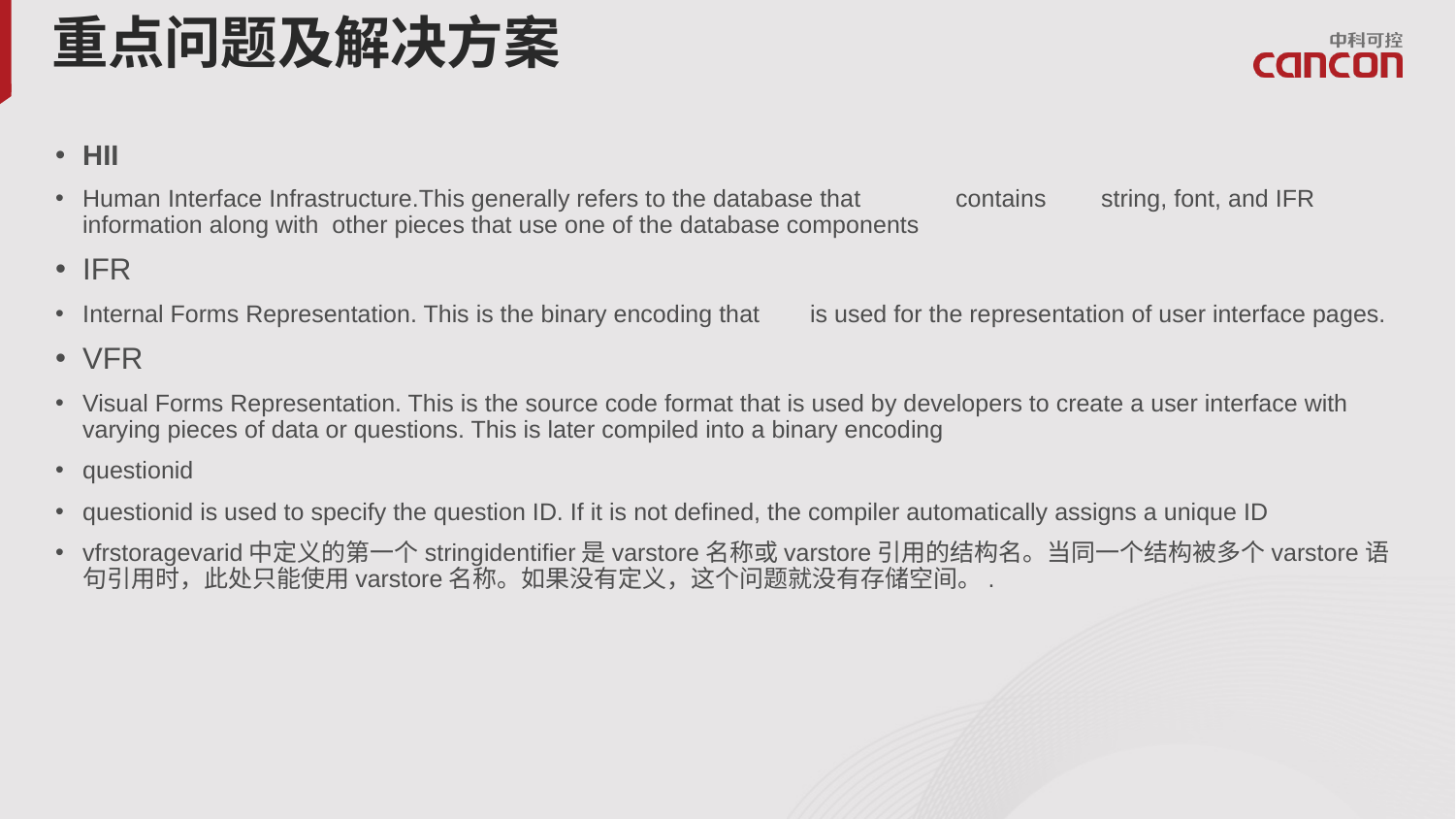

# 重点问题及解决方案
HII
Human Interface Infrastructure.This generally refers to the database that	contains	string, font, and IFR information along with  other pieces that use one of the database components
IFR
Internal Forms Representation. This is the binary encoding that	is used for the representation of user interface pages.
VFR
Visual Forms Representation. This is the source code format that is used by developers to create a user interface with varying pieces of data or questions. This is later compiled into a binary encoding
questionid
questionid is used to specify the question ID. If it is not defined, the compiler automatically assigns a unique ID
vfrstoragevarid中定义的第一个stringidentifier是varstore名称或varstore引用的结构名。当同一个结构被多个varstore语句引用时，此处只能使用varstore名称。如果没有定义，这个问题就没有存储空间。.